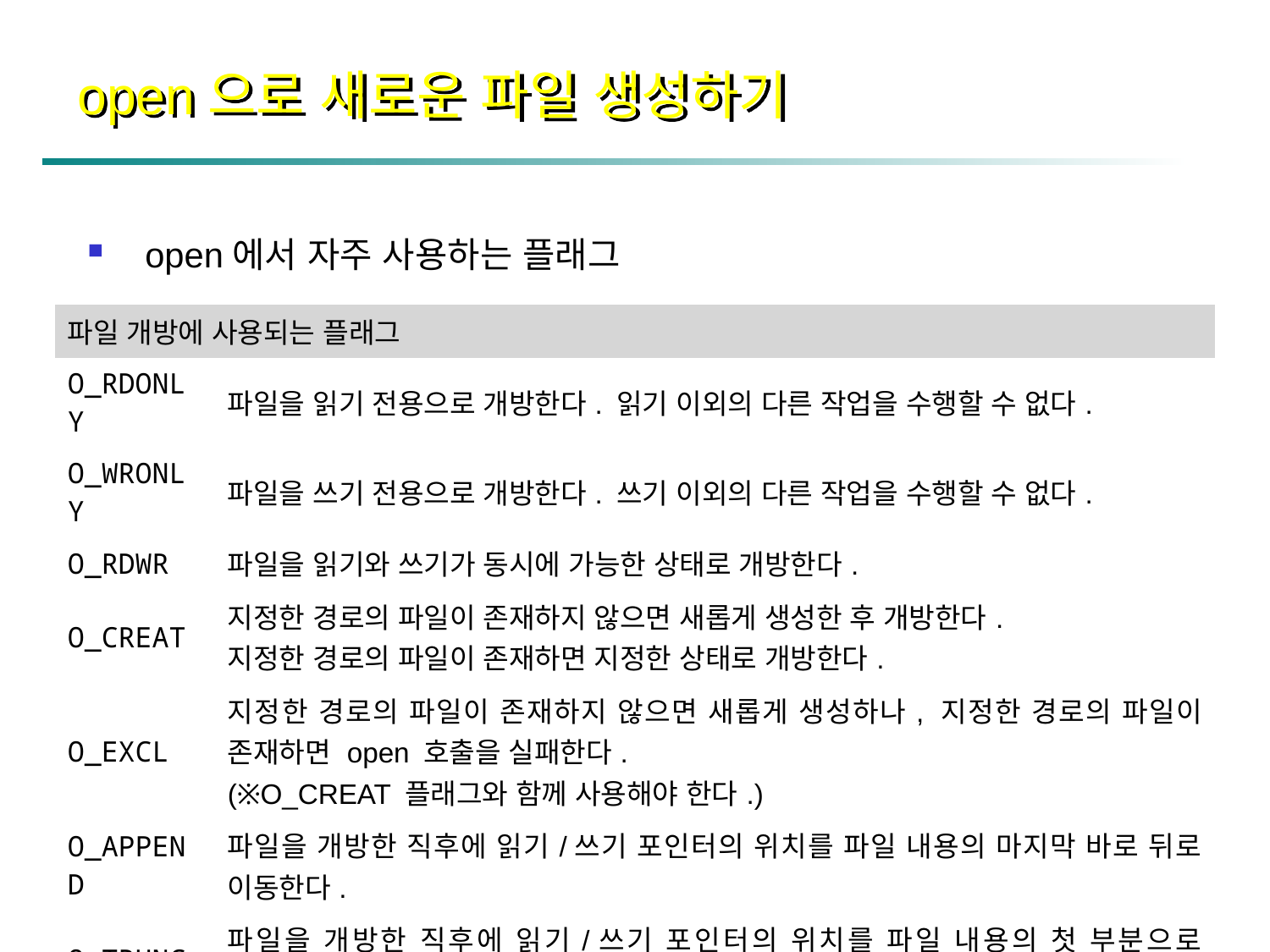

open으로 새로운 파일 생성하기
 open에서 자주 사용하는 플래그
| 파일 개방에 사용되는 플래그 |  |
| --- | --- |
| O\_RDONLY | 파일을 읽기 전용으로 개방한다. 읽기 이외의 다른 작업을 수행할 수 없다. |
| O\_WRONLY | 파일을 쓰기 전용으로 개방한다. 쓰기 이외의 다른 작업을 수행할 수 없다. |
| O\_RDWR | 파일을 읽기와 쓰기가 동시에 가능한 상태로 개방한다. |
| O\_CREAT | 지정한 경로의 파일이 존재하지 않으면 새롭게 생성한 후 개방한다. 지정한 경로의 파일이 존재하면 지정한 상태로 개방한다. |
| O\_EXCL | 지정한 경로의 파일이 존재하지 않으면 새롭게 생성하나, 지정한 경로의 파일이 존재하면 open 호출을 실패한다. (※O\_CREAT 플래그와 함께 사용해야 한다.) |
| O\_APPEND | 파일을 개방한 직후에 읽기/쓰기 포인터의 위치를 파일 내용의 마지막 바로 뒤로 이동한다. |
| O\_TRUNC | 파일을 개방한 직후에 읽기/쓰기 포인터의 위치를 파일 내용의 첫 부분으로 이동한다. |